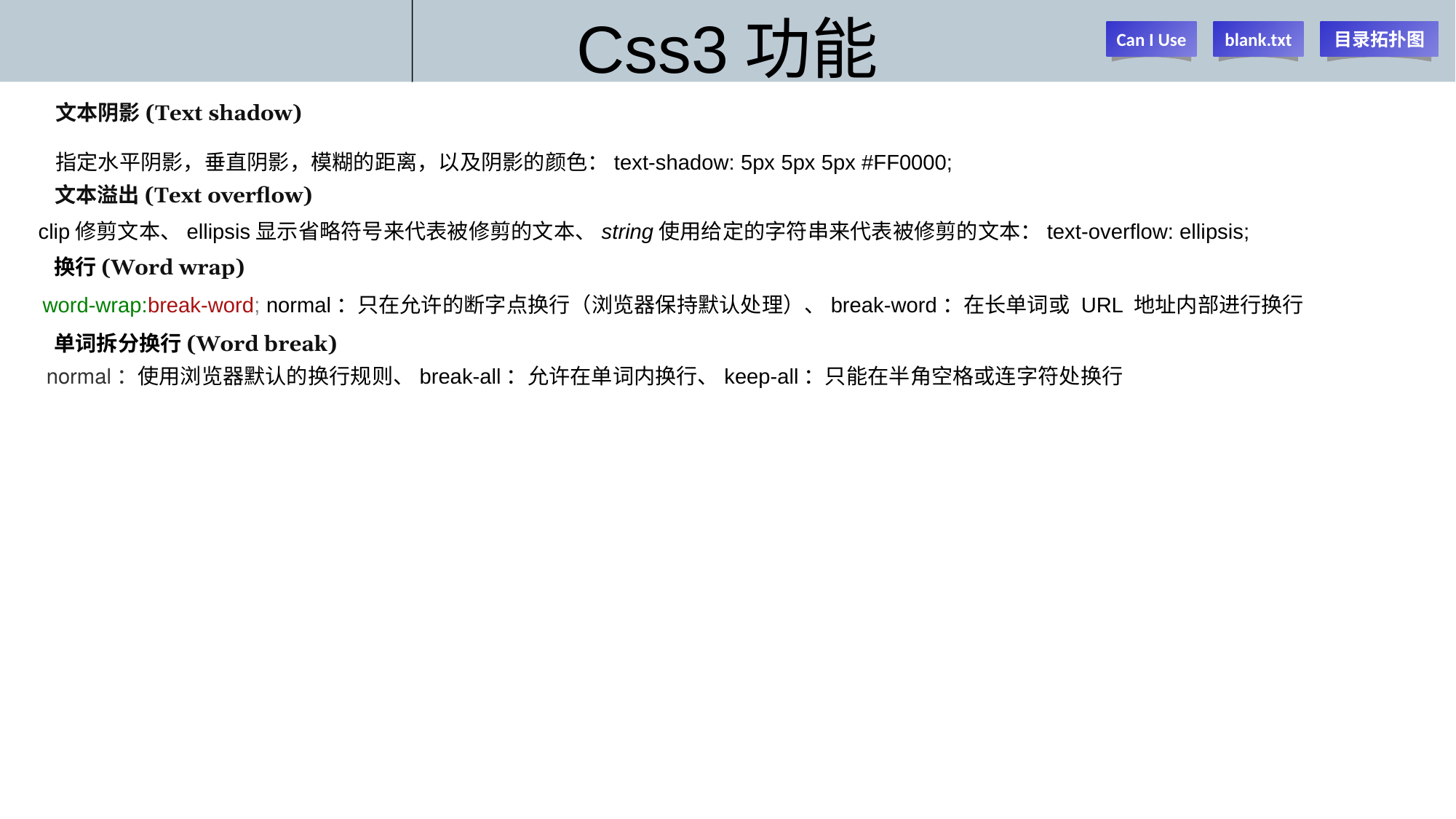

# Css3功能
Can I Use

blank.txt

目录拓扑图

文本阴影(Text shadow)
指定水平阴影，垂直阴影，模糊的距离，以及阴影的颜色：text-shadow: 5px 5px 5px #FF0000;
文本溢出(Text overflow)
clip修剪文本、ellipsis显示省略符号来代表被修剪的文本、string使用给定的字符串来代表被修剪的文本：text-overflow: ellipsis;
换行(Word wrap)
word-wrap:break-word; normal：只在允许的断字点换行（浏览器保持默认处理）、break-word：在长单词或 URL 地址内部进行换行
单词拆分换行(Word break)
normal：使用浏览器默认的换行规则、break-all：允许在单词内换行、keep-all：只能在半角空格或连字符处换行